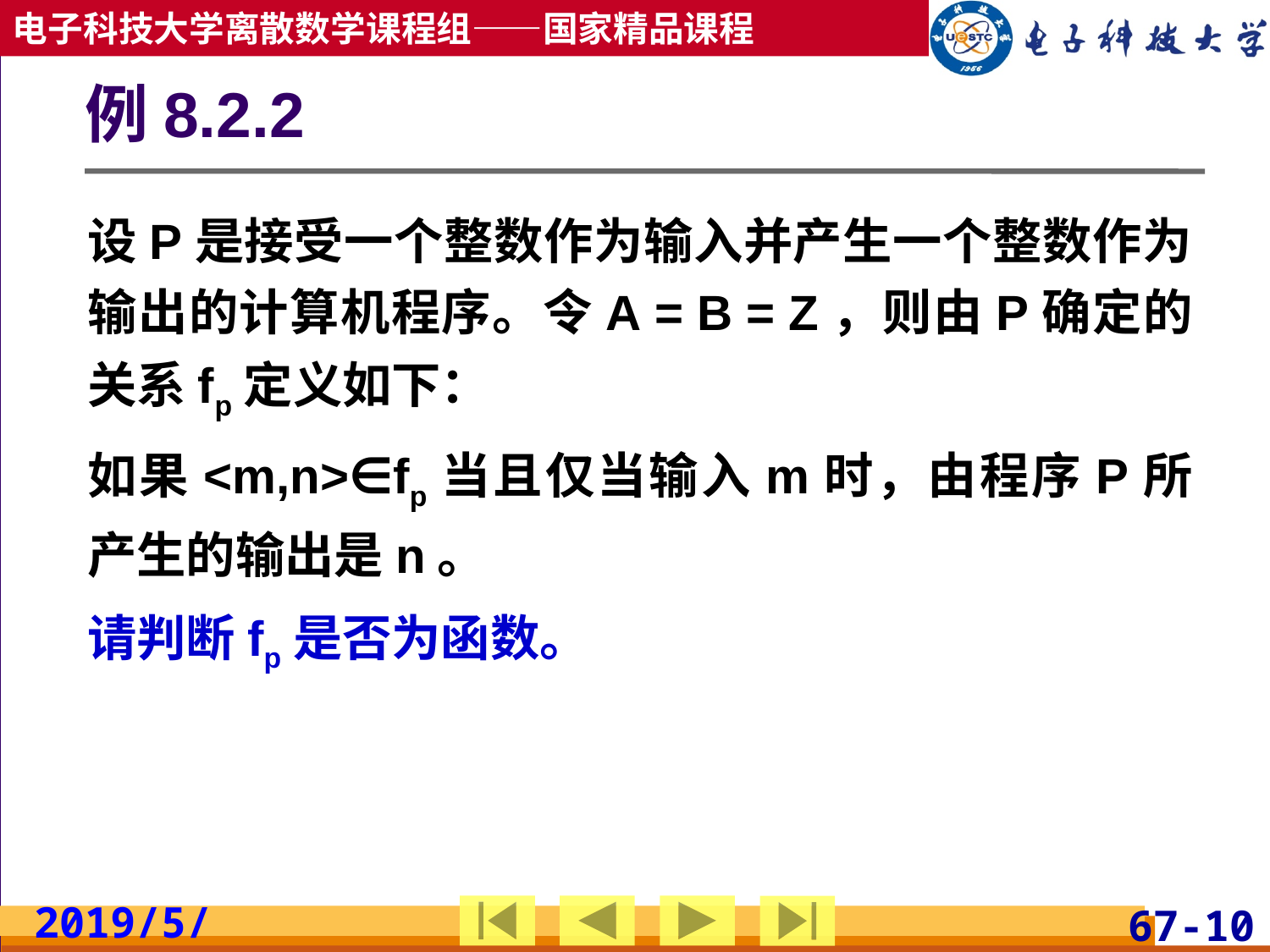

# 例8.2.2
设P是接受一个整数作为输入并产生一个整数作为输出的计算机程序。令A = B = Z，则由P确定的关系fp定义如下：
如果<m,n>∈fp当且仅当输入m时，由程序P所产生的输出是n。
请判断fp是否为函数。
2019/5/8